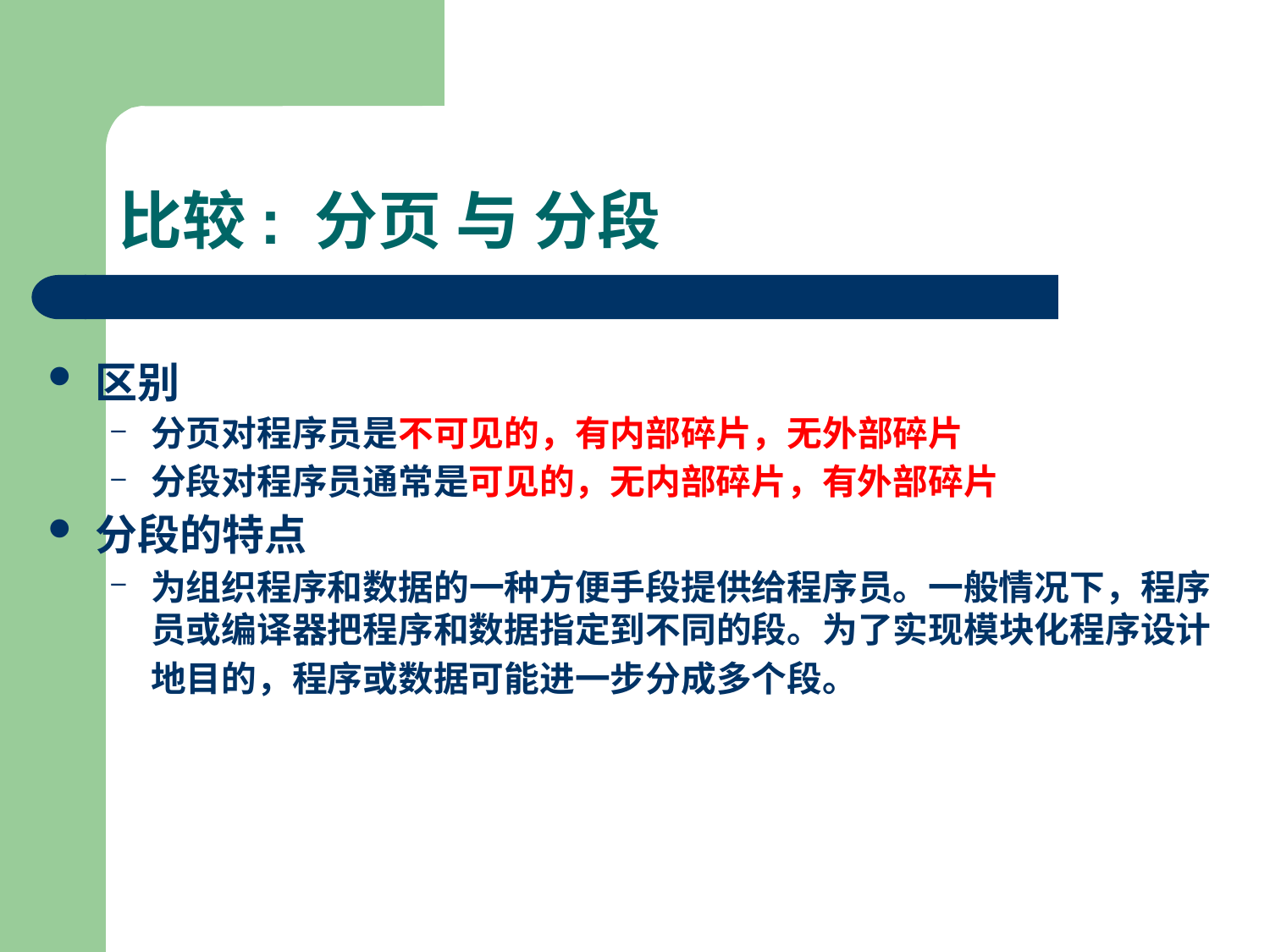

# 比较: 分页 与 分段
区别
分页对程序员是不可见的，有内部碎片，无外部碎片
分段对程序员通常是可见的，无内部碎片，有外部碎片
分段的特点
为组织程序和数据的一种方便手段提供给程序员。一般情况下，程序员或编译器把程序和数据指定到不同的段。为了实现模块化程序设计地目的，程序或数据可能进一步分成多个段。